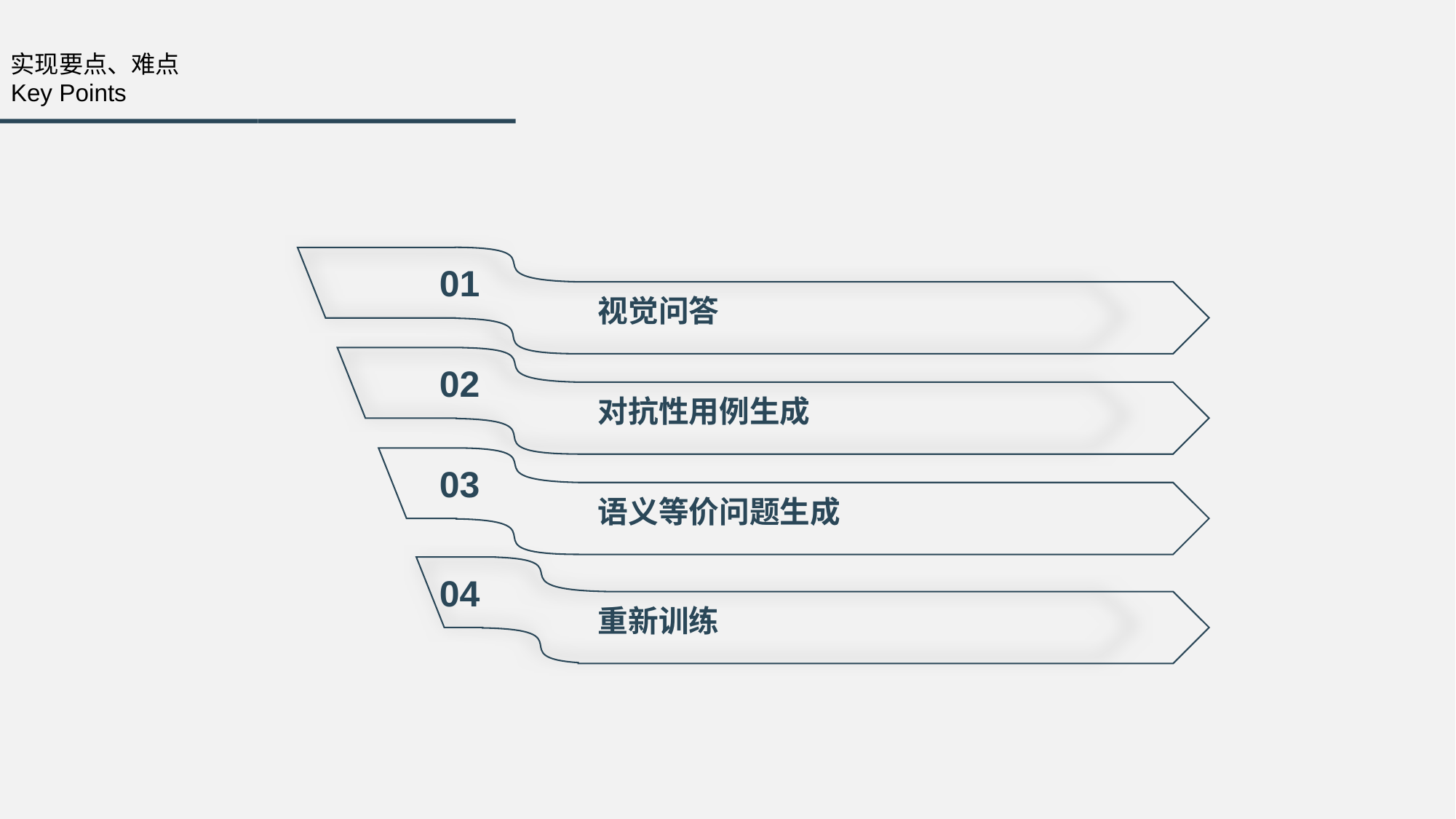

实现要点、难点
Key Points

01
视觉问答

02
对抗性用例生成

03
语义等价问题生成

04
重新训练